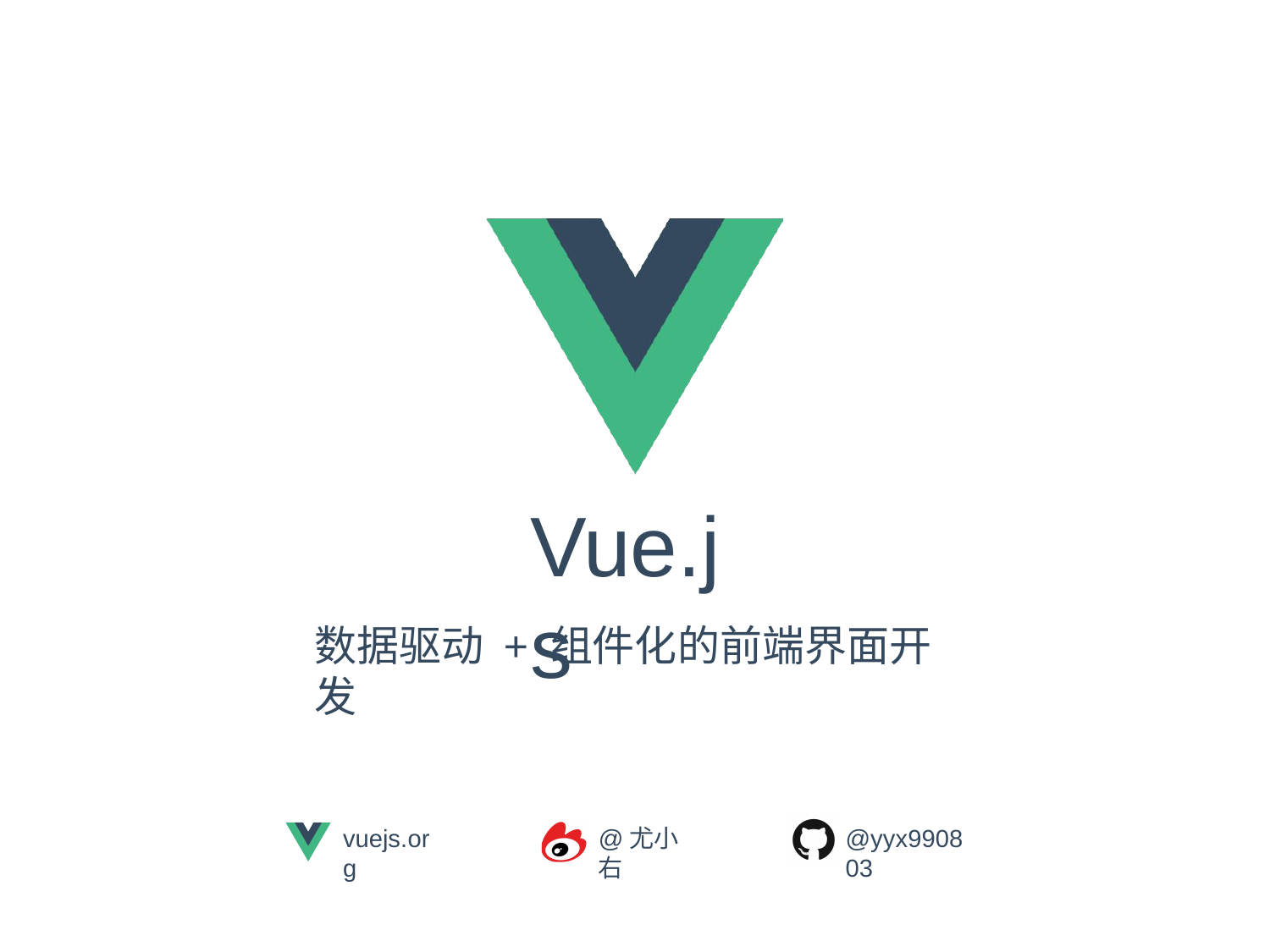

Vue.js
数据驱动 + 组件化的前端界面开发

@yyx990803
vuejs.org
@尤小右